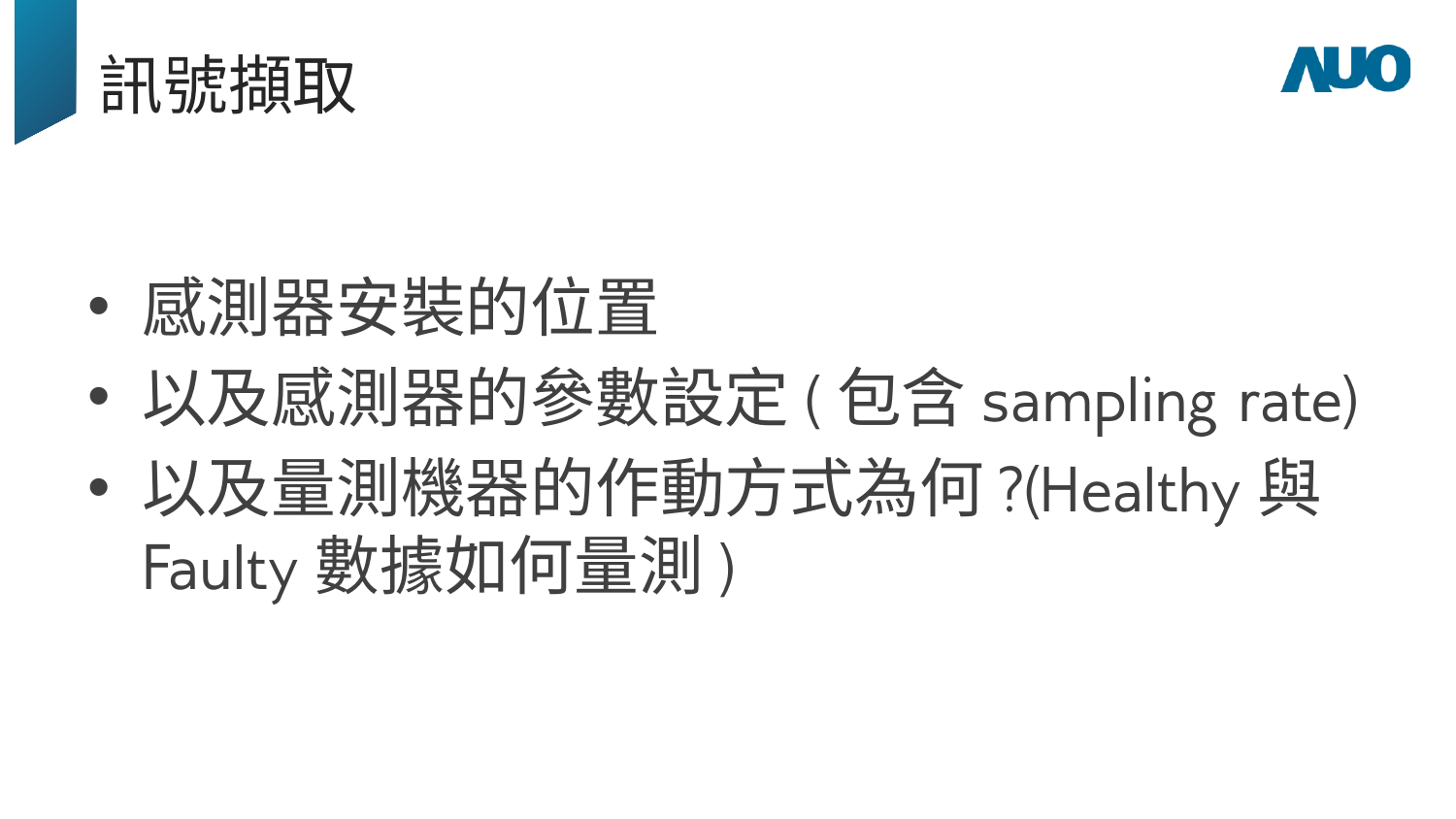

# 訊號擷取
感測器安裝的位置
以及感測器的參數設定(包含sampling rate)
以及量測機器的作動方式為何?(Healthy與Faulty數據如何量測)